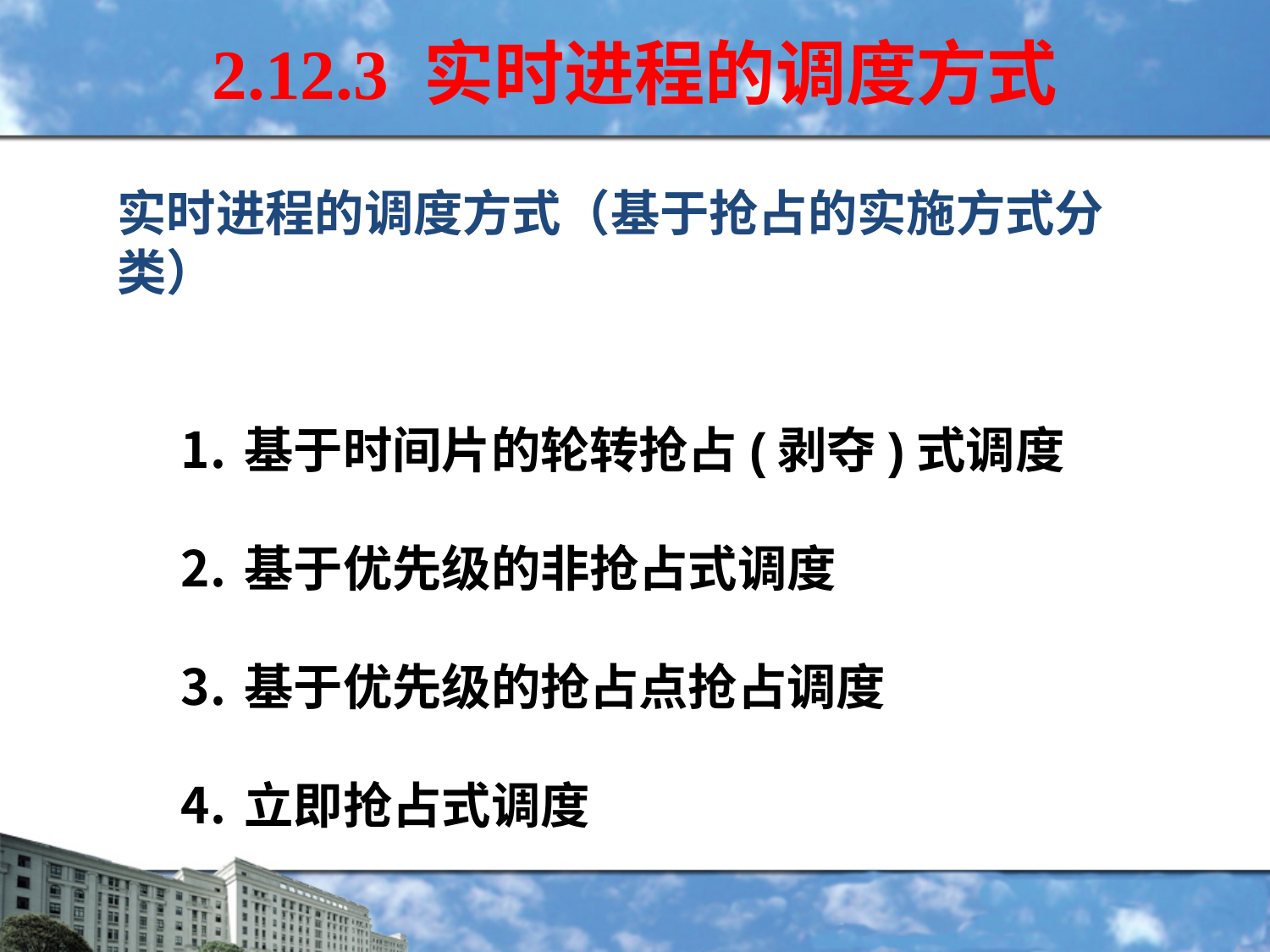

# 2.12.3 实时进程的调度方式
实时进程的调度方式（基于抢占的实施方式分类）

基于时间片的轮转抢占(剥夺)式调度
基于优先级的非抢占式调度
基于优先级的抢占点抢占调度
立即抢占式调度